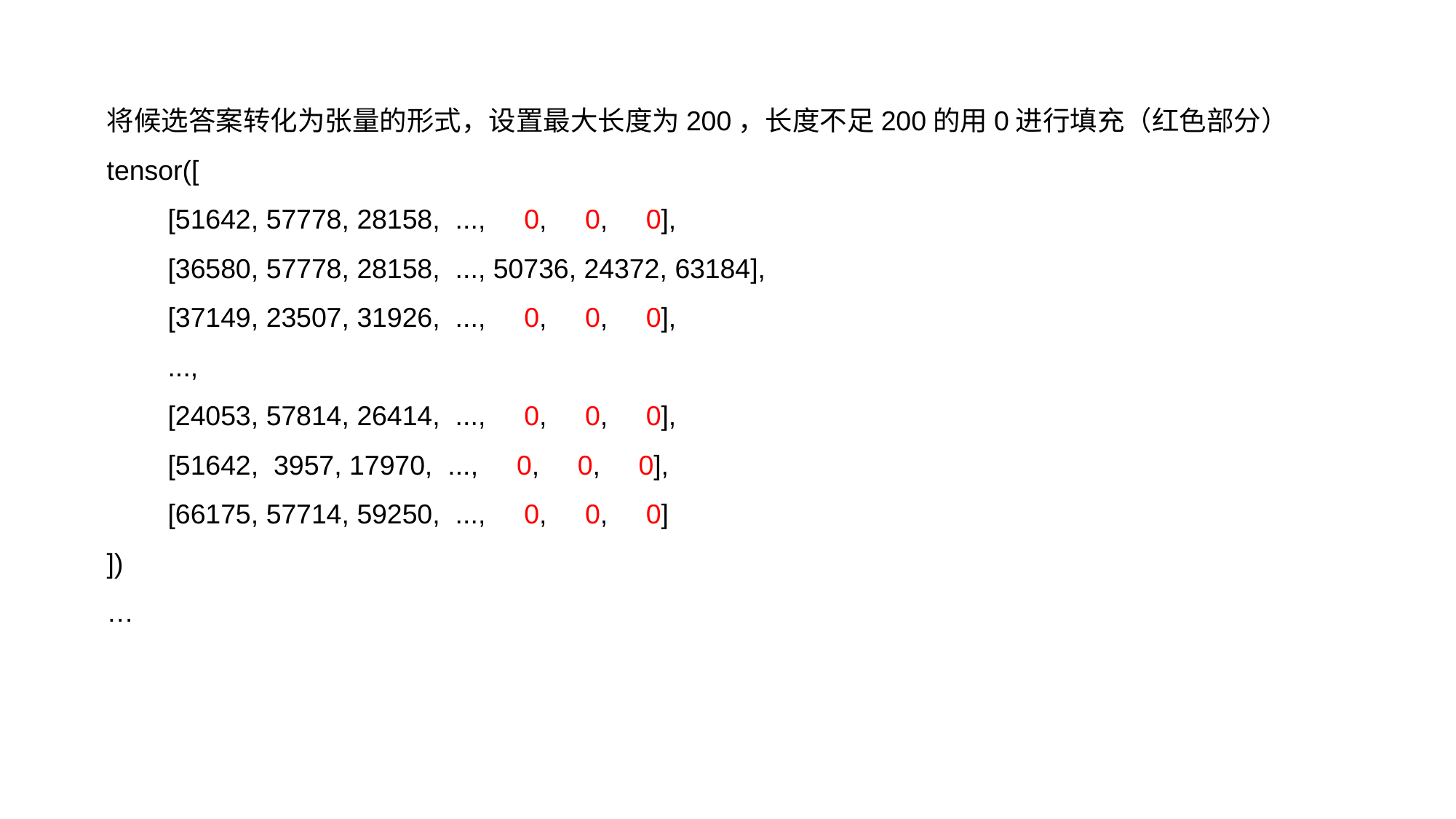

将候选答案转化为张量的形式，设置最大长度为200，长度不足200的用0进行填充（红色部分）
tensor([
        [51642, 57778, 28158,  ...,     0,     0,     0],
        [36580, 57778, 28158,  ..., 50736, 24372, 63184],
        [37149, 23507, 31926,  ...,     0,     0,     0],
        ...,
        [24053, 57814, 26414,  ...,     0,     0,     0],
        [51642,  3957, 17970,  ...,     0,     0,     0],
        [66175, 57714, 59250,  ...,     0,     0,     0]
])
…